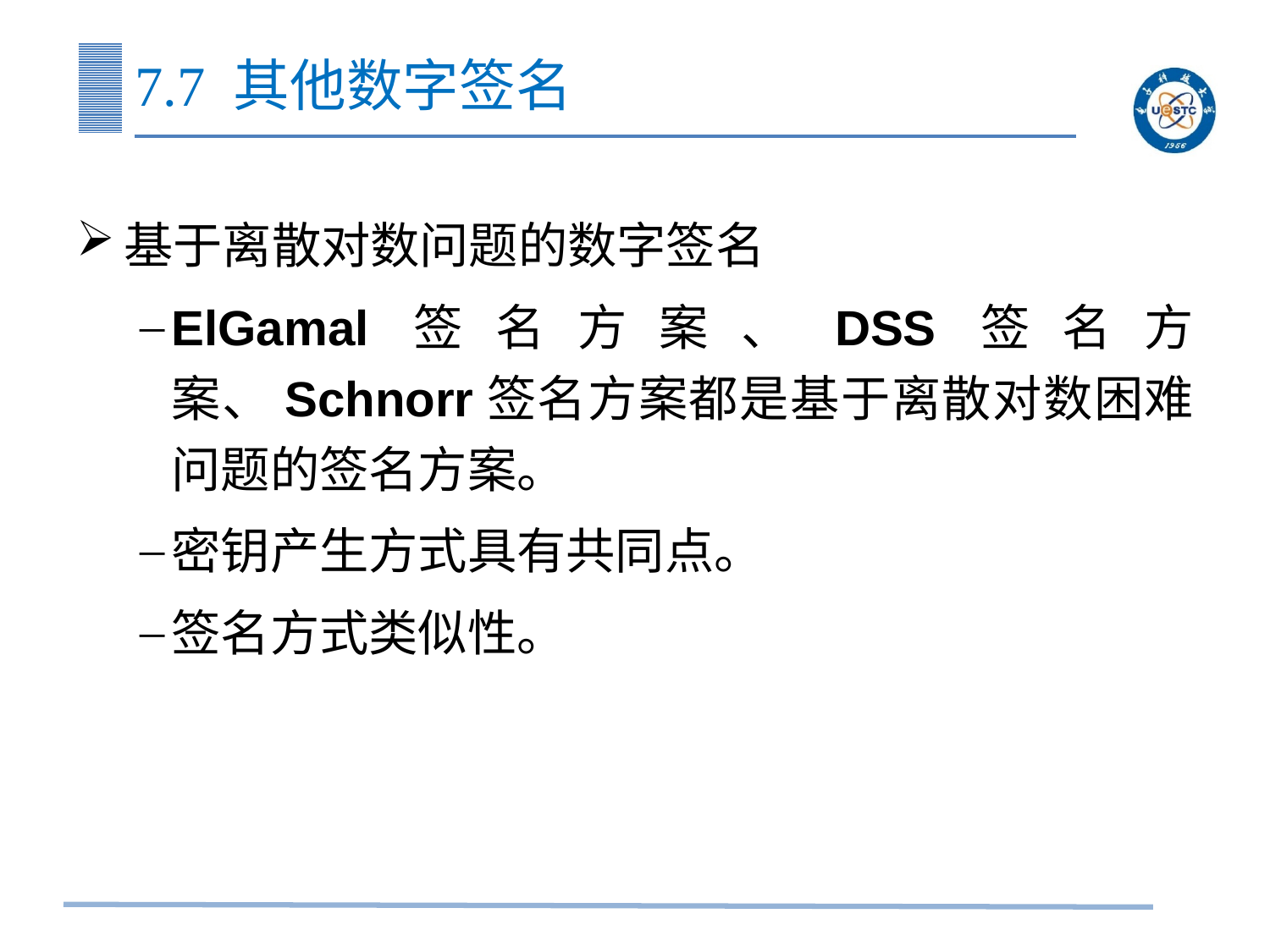

# 7.7 其他数字签名
基于离散对数问题的数字签名
ElGamal签名方案、DSS签名方案、Schnorr签名方案都是基于离散对数困难问题的签名方案。
密钥产生方式具有共同点。
签名方式类似性。